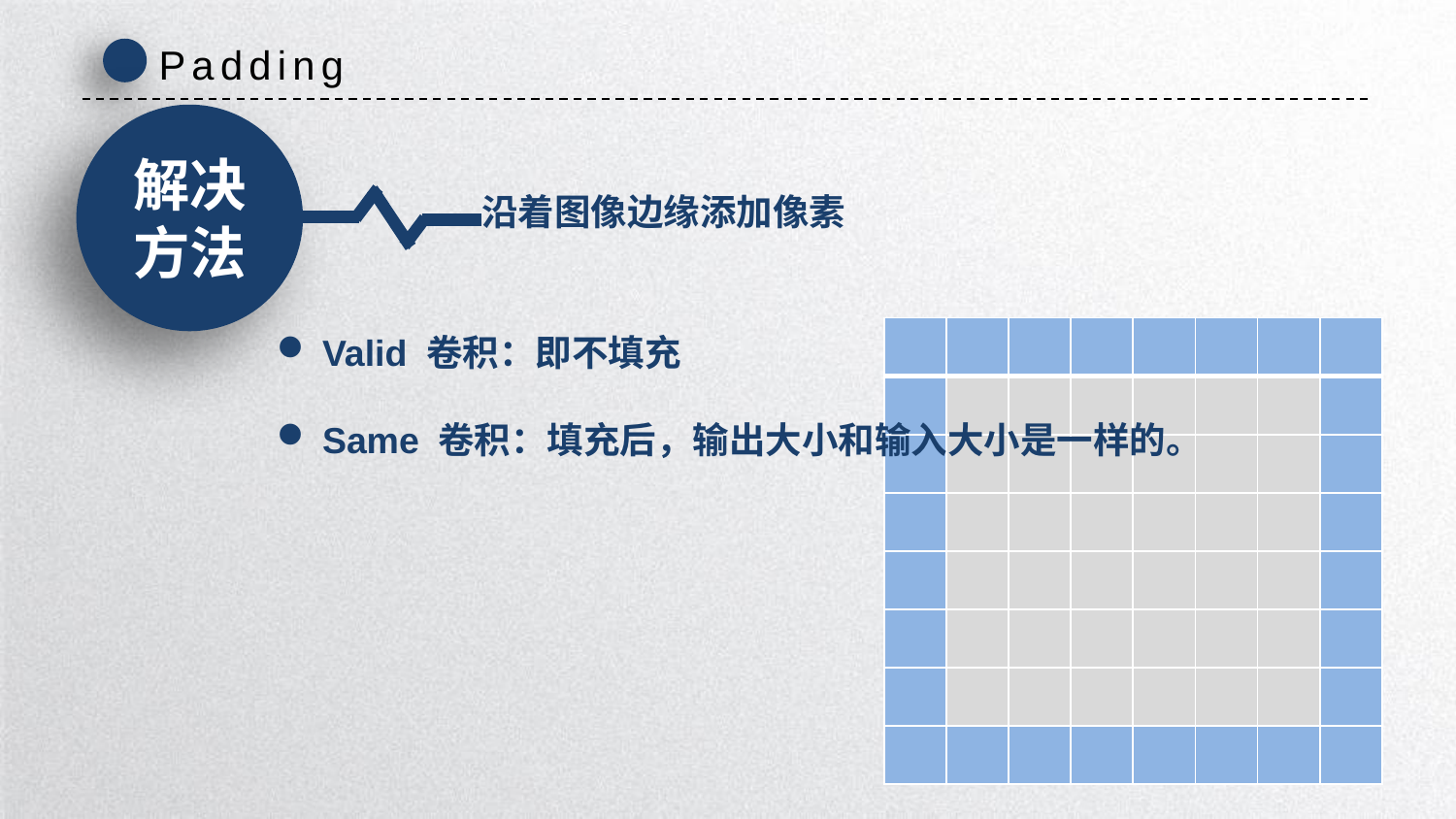

Padding

解决
方法
沿着图像边缘添加像素

Valid 卷积：即不填充

Same 卷积：填充后，输出大小和输入大小是一样的。

|  |  |  |  |  |  |  |  |
| --- | --- | --- | --- | --- | --- | --- | --- |
|  |  |  |  |  |  |  |  |
|  |  |  |  |  |  |  |  |
|  |  |  |  |  |  |  |  |
|  |  |  |  |  |  |  |  |
|  |  |  |  |  |  |  |  |
|  |  |  |  |  |  |  |  |
|  |  |  |  |  |  |  |  |